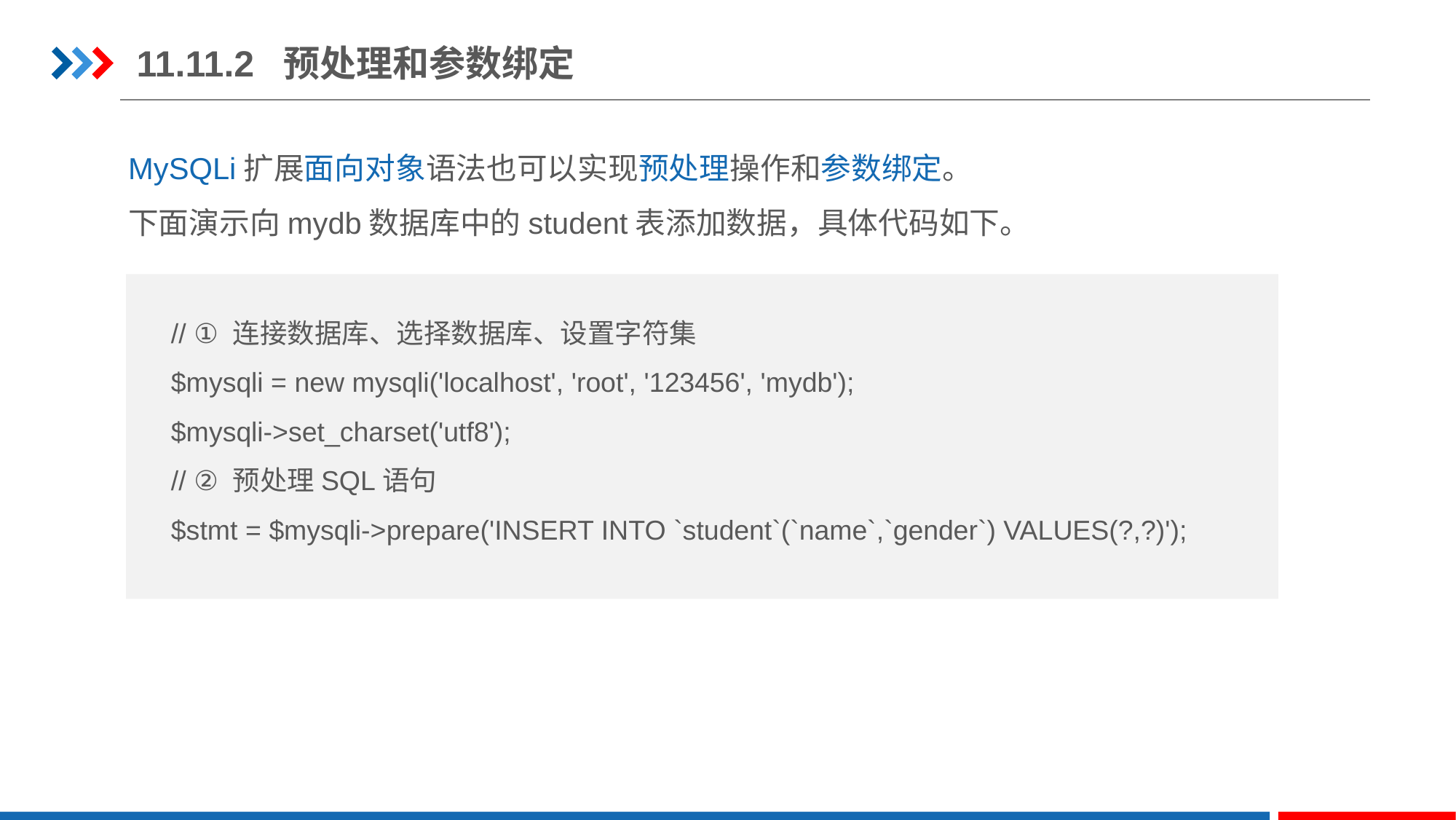

11.11.2  预处理和参数绑定
MySQLi扩展面向对象语法也可以实现预处理操作和参数绑定。
下面演示向mydb数据库中的student表添加数据，具体代码如下。

// ① 连接数据库、选择数据库、设置字符集
$mysqli = new mysqli('localhost', 'root', '123456', 'mydb');
$mysqli->set_charset('utf8');
// ② 预处理SQL语句
$stmt = $mysqli->prepare('INSERT INTO `student`(`name`,`gender`) VALUES(?,?)');